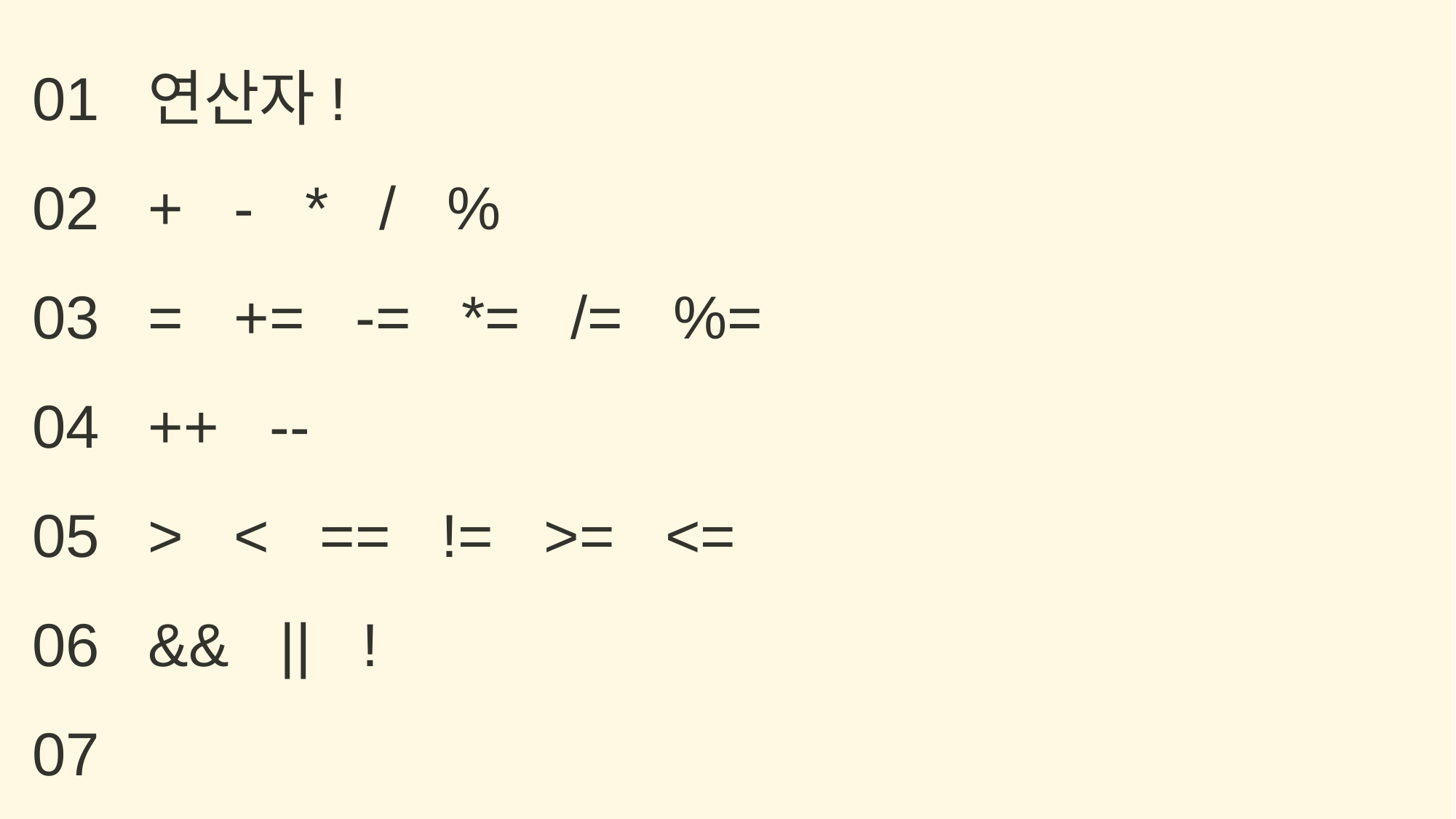

연산자!
+   -   *   /   %
=   +=   -=   *=   /=   %=
++   --
>   <   ==   !=   >=   <=
&&   ||   !
01
02
03
04
05
06
07